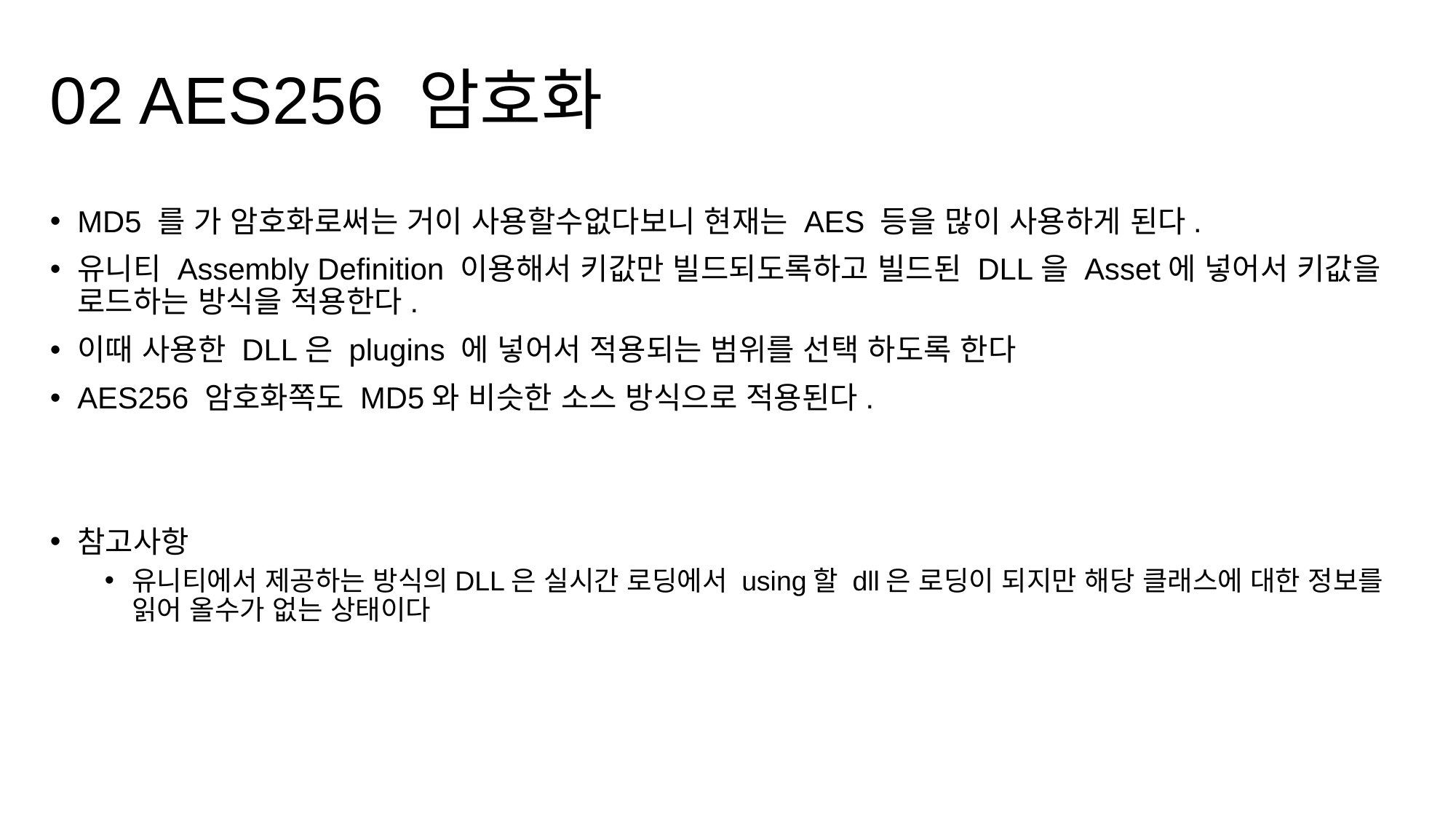

# 02 AES256 암호화
MD5 를 가 암호화로써는 거이 사용할수없다보니 현재는 AES 등을 많이 사용하게 된다.
유니티 Assembly Definition 이용해서 키값만 빌드되도록하고 빌드된 DLL을 Asset에 넣어서 키값을 로드하는 방식을 적용한다.
이때 사용한 DLL은 plugins 에 넣어서 적용되는 범위를 선택 하도록 한다
AES256 암호화쪽도 MD5와 비슷한 소스 방식으로 적용된다.

참고사항
유니티에서 제공하는 방식의DLL은 실시간 로딩에서 using할 dll은 로딩이 되지만 해당 클래스에 대한 정보를 읽어 올수가 없는 상태이다